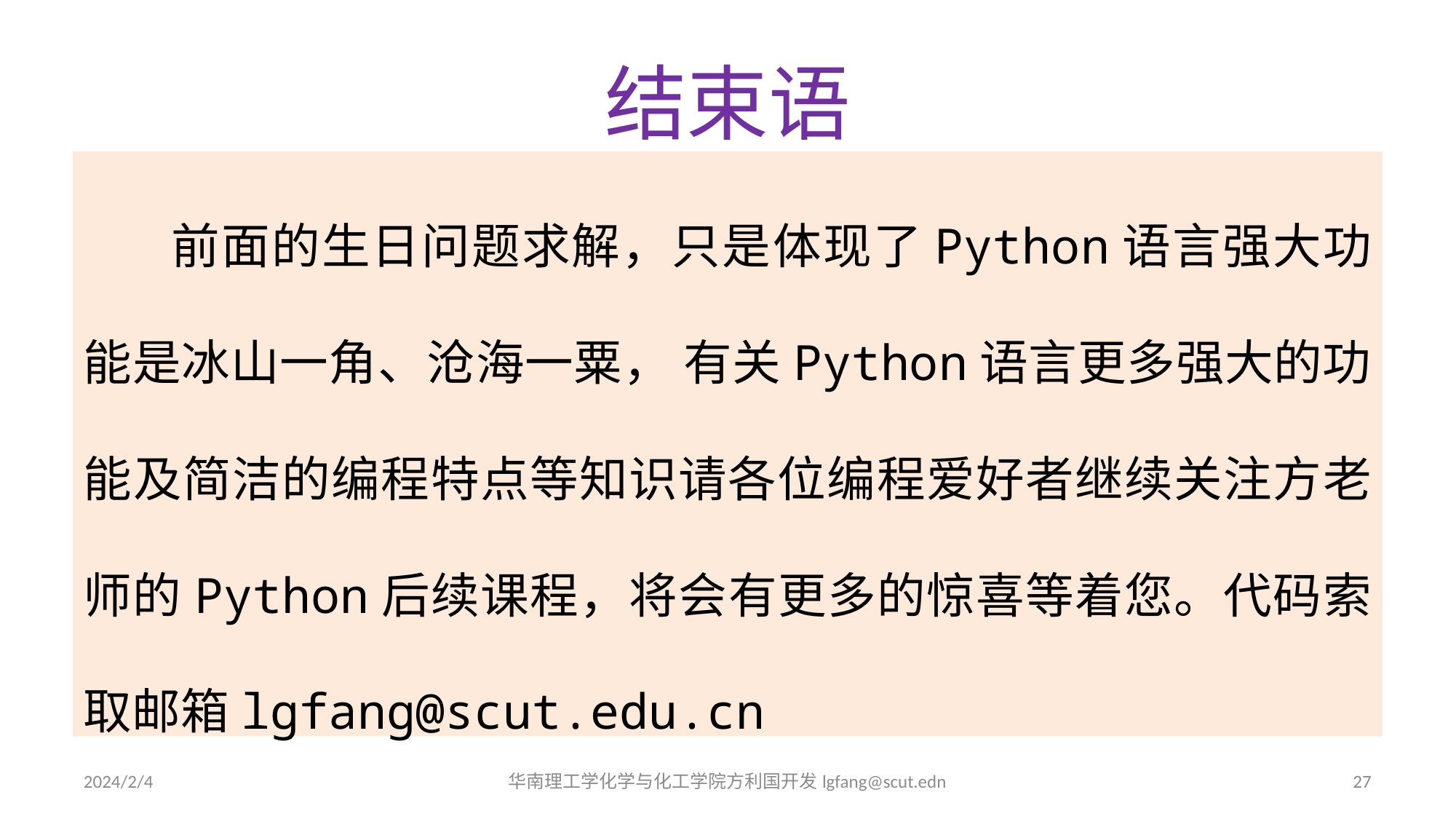

# 结束语
      前面的生日问题求解，只是体现了Python语言强大功能是冰山一角、沧海一粟， 有关Python语言更多强大的功能及简洁的编程特点等知识请各位编程爱好者继续关注方老师的Python后续课程，将会有更多的惊喜等着您。代码索取邮箱lgfang@scut.edu.cn
2024/2/4
华南理工学化学与化工学院方利国开发lgfang@scut.edn
27